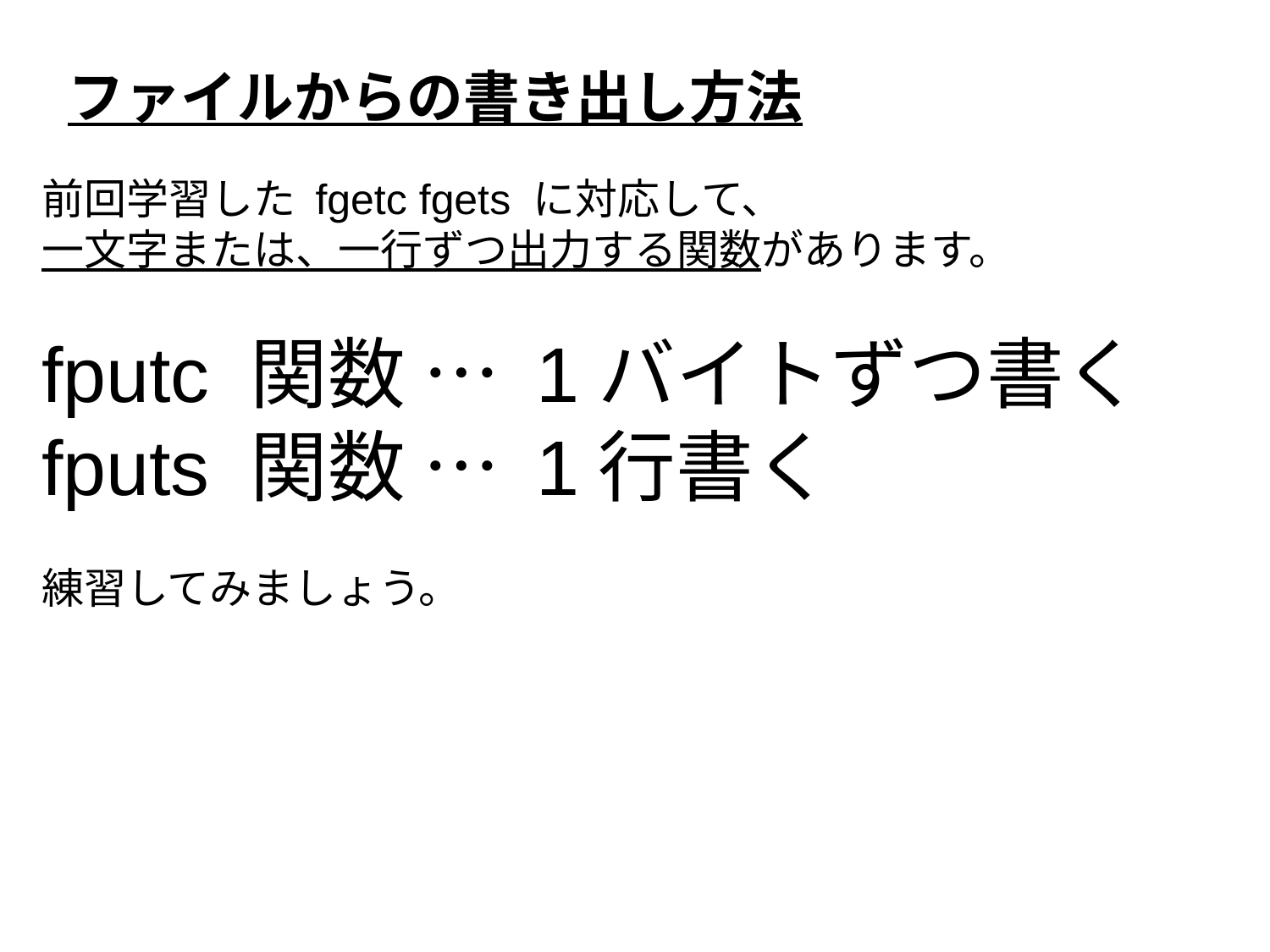

ファイルからの書き出し方法
前回学習した fgetc fgets に対応して、
一文字または、一行ずつ出力する関数があります。

fputc 関数 … 1バイトずつ書く
fputs 関数 … 1行書く

練習してみましょう。